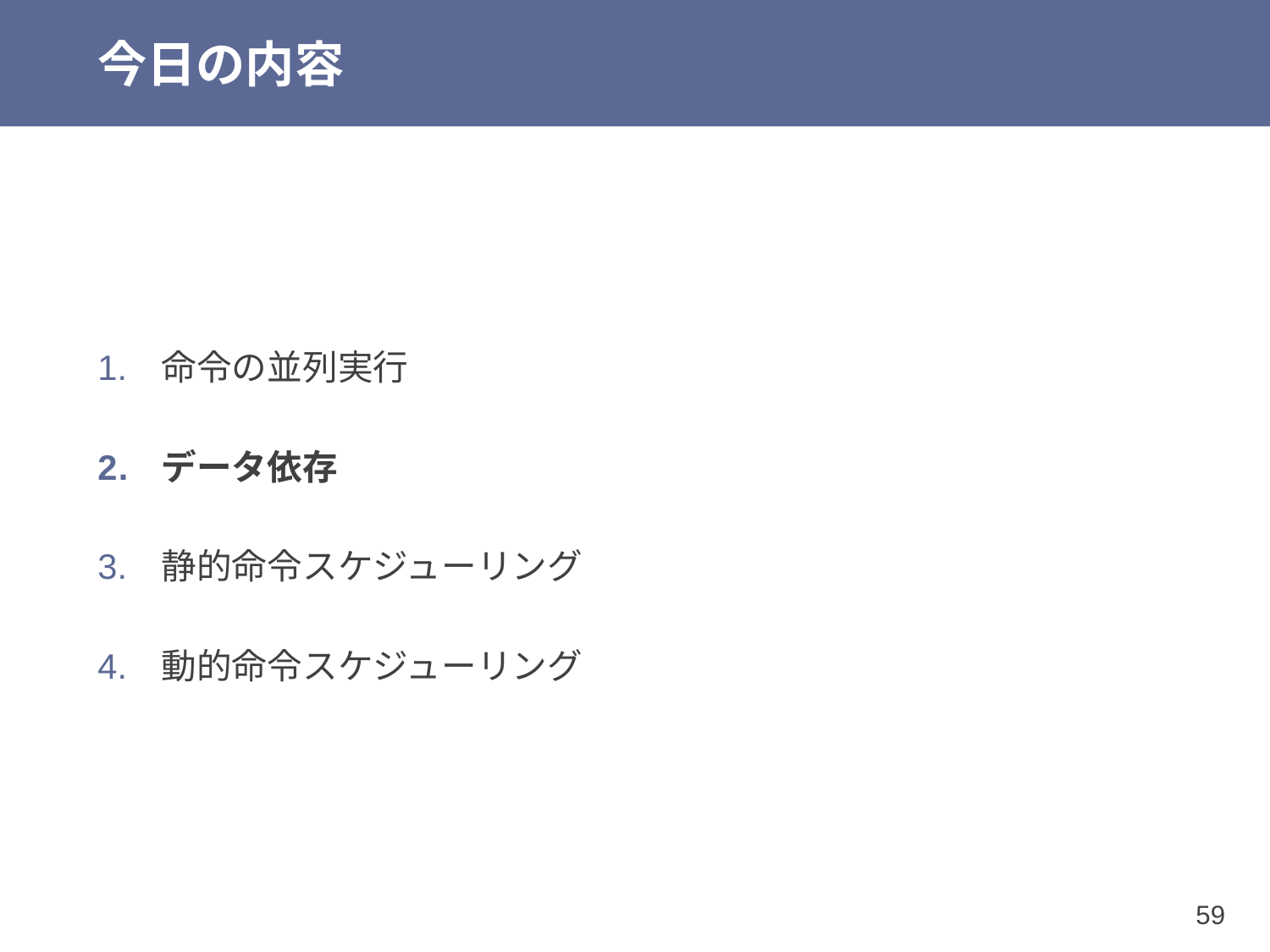

# 今日の内容
命令の並列実行
データ依存
静的命令スケジューリング
動的命令スケジューリング